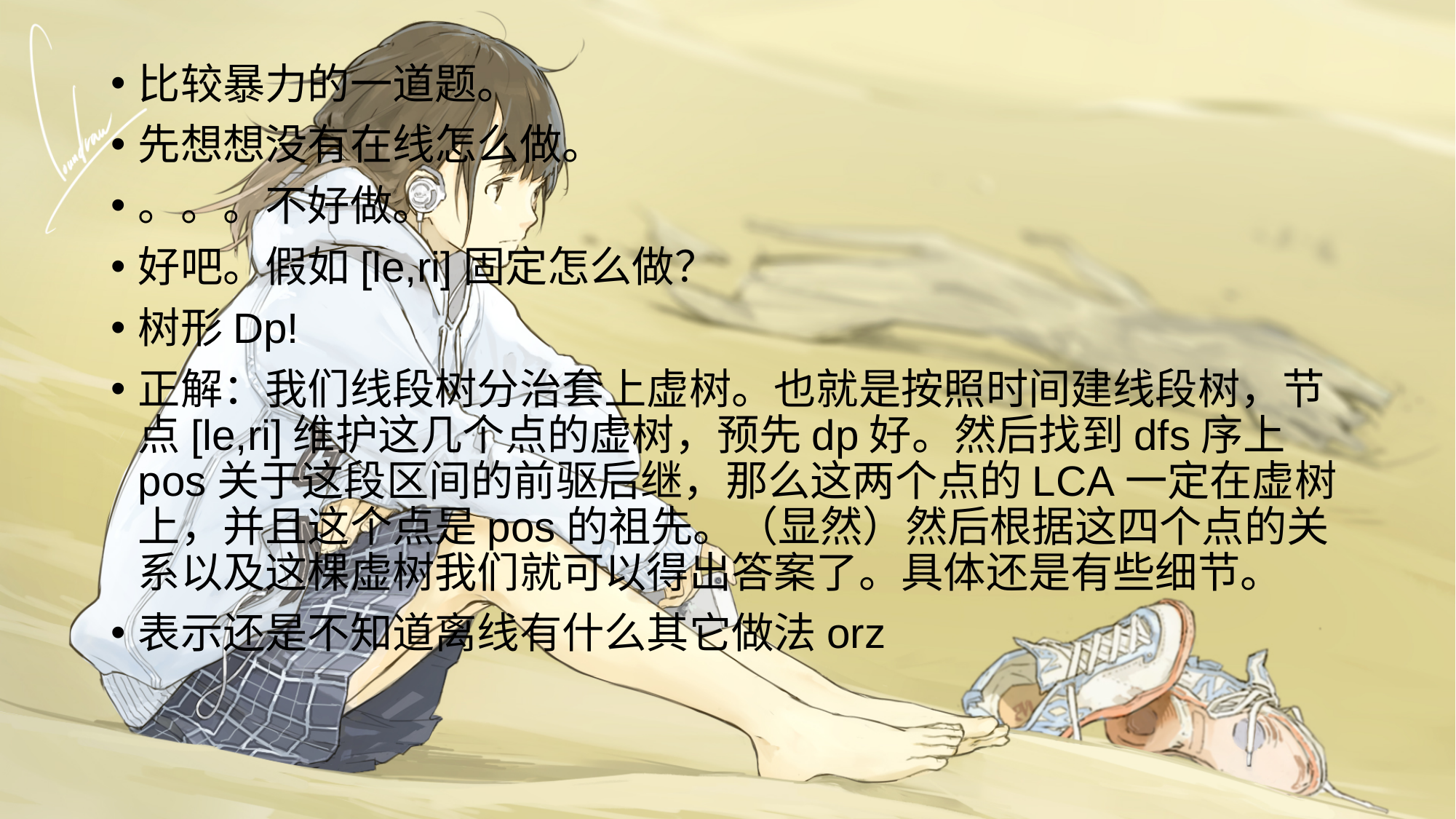

比较暴力的一道题。
先想想没有在线怎么做。
。。。不好做。
好吧。假如[le,ri]固定怎么做？
树形Dp!
正解：我们线段树分治套上虚树。也就是按照时间建线段树，节点[le,ri]维护这几个点的虚树，预先dp好。然后找到dfs序上pos关于这段区间的前驱后继，那么这两个点的LCA一定在虚树上，并且这个点是pos的祖先。（显然）然后根据这四个点的关系以及这棵虚树我们就可以得出答案了。具体还是有些细节。
表示还是不知道离线有什么其它做法orz